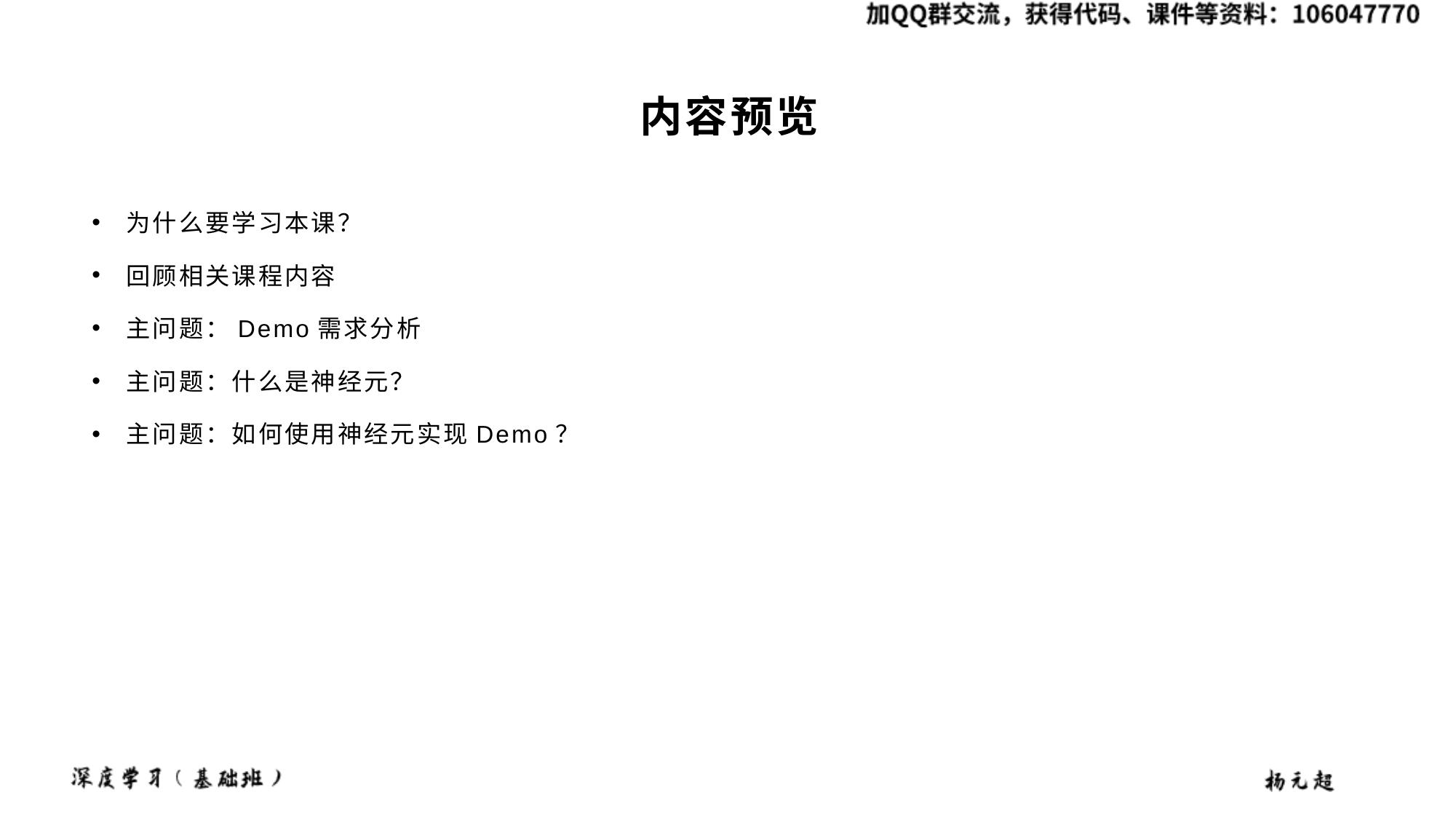

# 内容预览
为什么要学习本课？
回顾相关课程内容
主问题：Demo需求分析
主问题：什么是神经元？
主问题：如何使用神经元实现Demo？